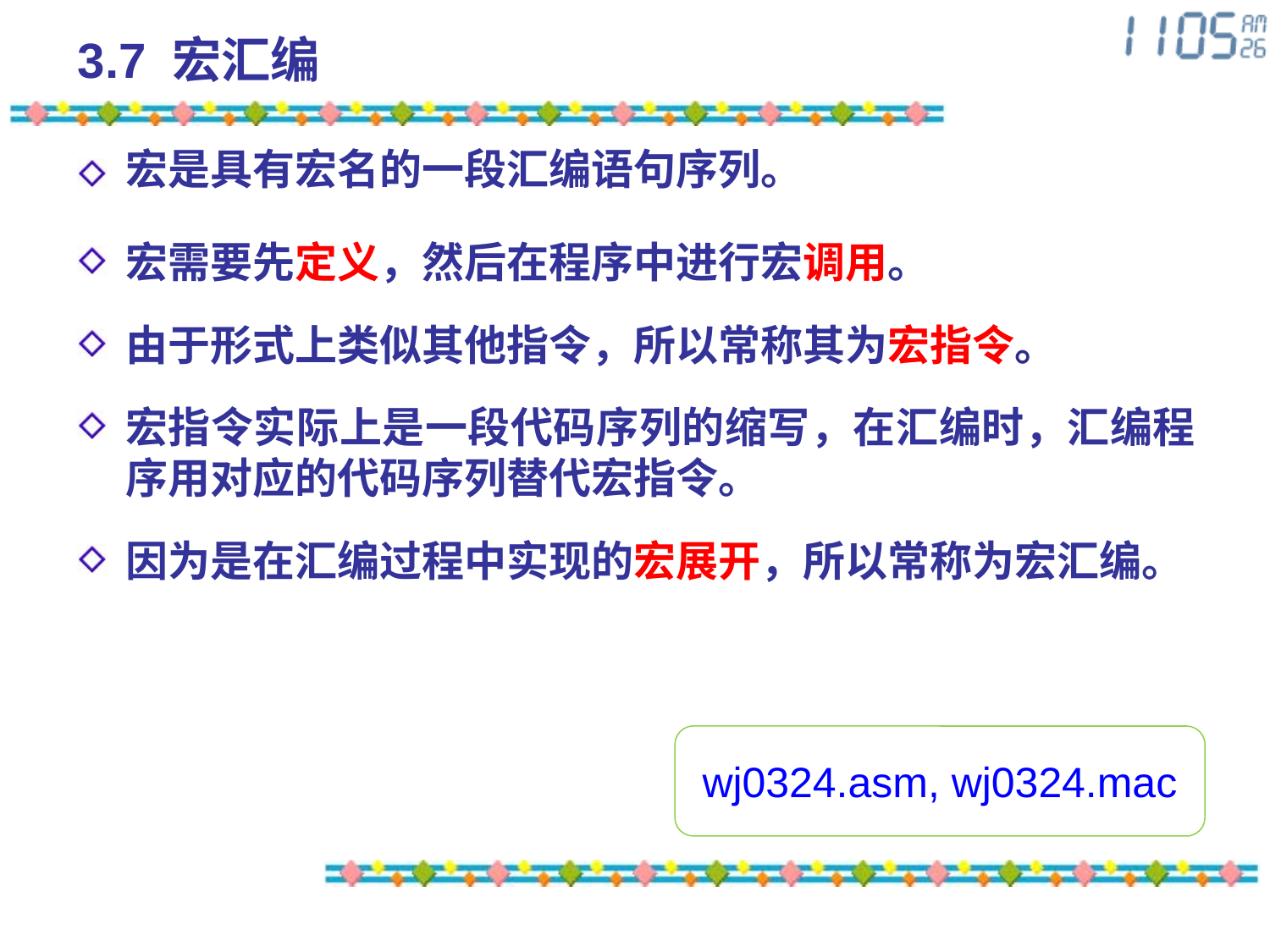

# 3.7 宏汇编
宏是具有宏名的一段汇编语句序列。
宏需要先定义，然后在程序中进行宏调用。
由于形式上类似其他指令，所以常称其为宏指令。
宏指令实际上是一段代码序列的缩写，在汇编时，汇编程序用对应的代码序列替代宏指令。
因为是在汇编过程中实现的宏展开，所以常称为宏汇编。
wj0324.asm, wj0324.mac